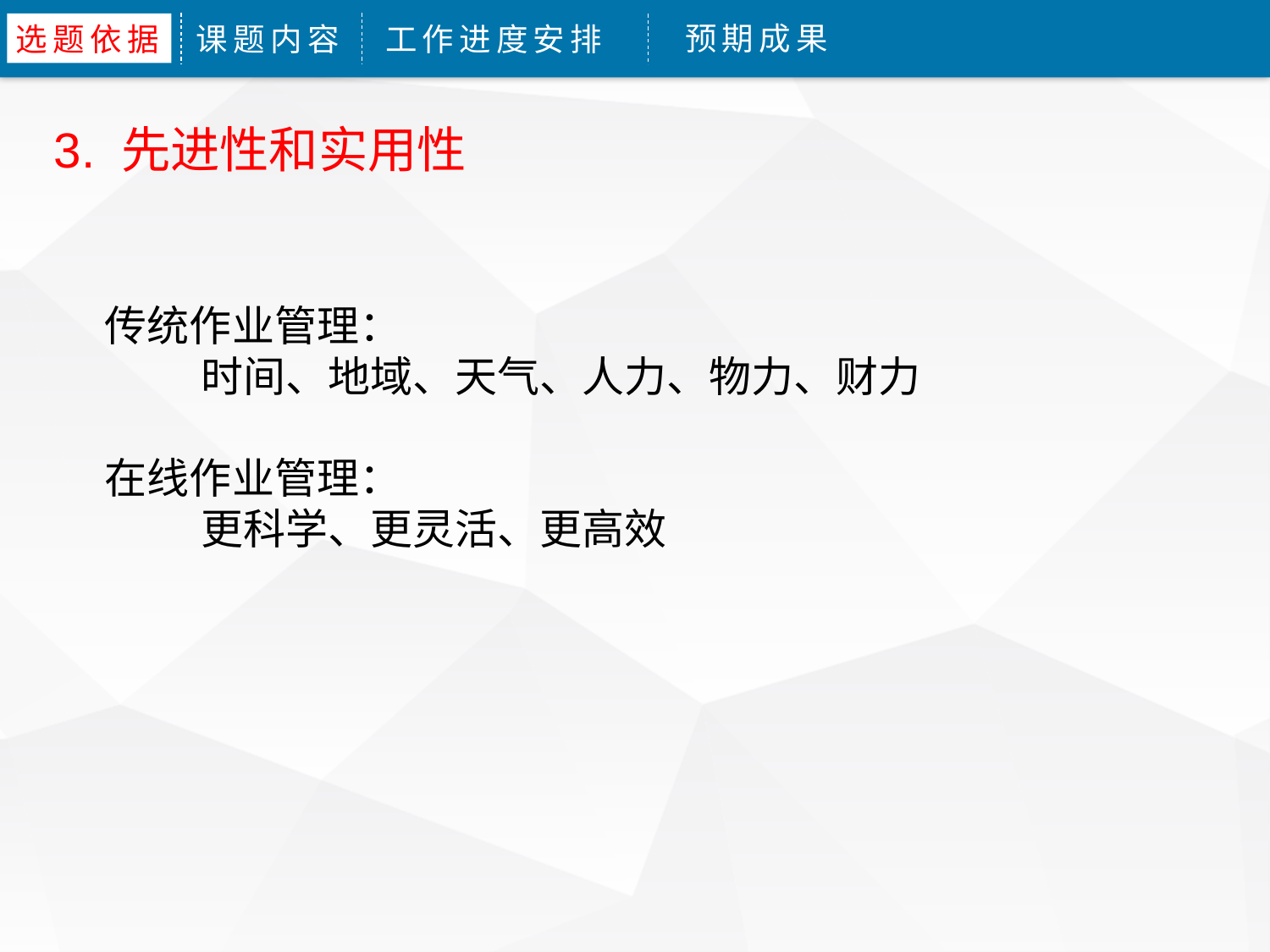

预期成果
选题依据
课题内容
工作进度安排

3. 先进性和实用性
传统作业管理：
         时间、地域、天气、人力、物力、财力

在线作业管理：
         更科学、更灵活、更高效